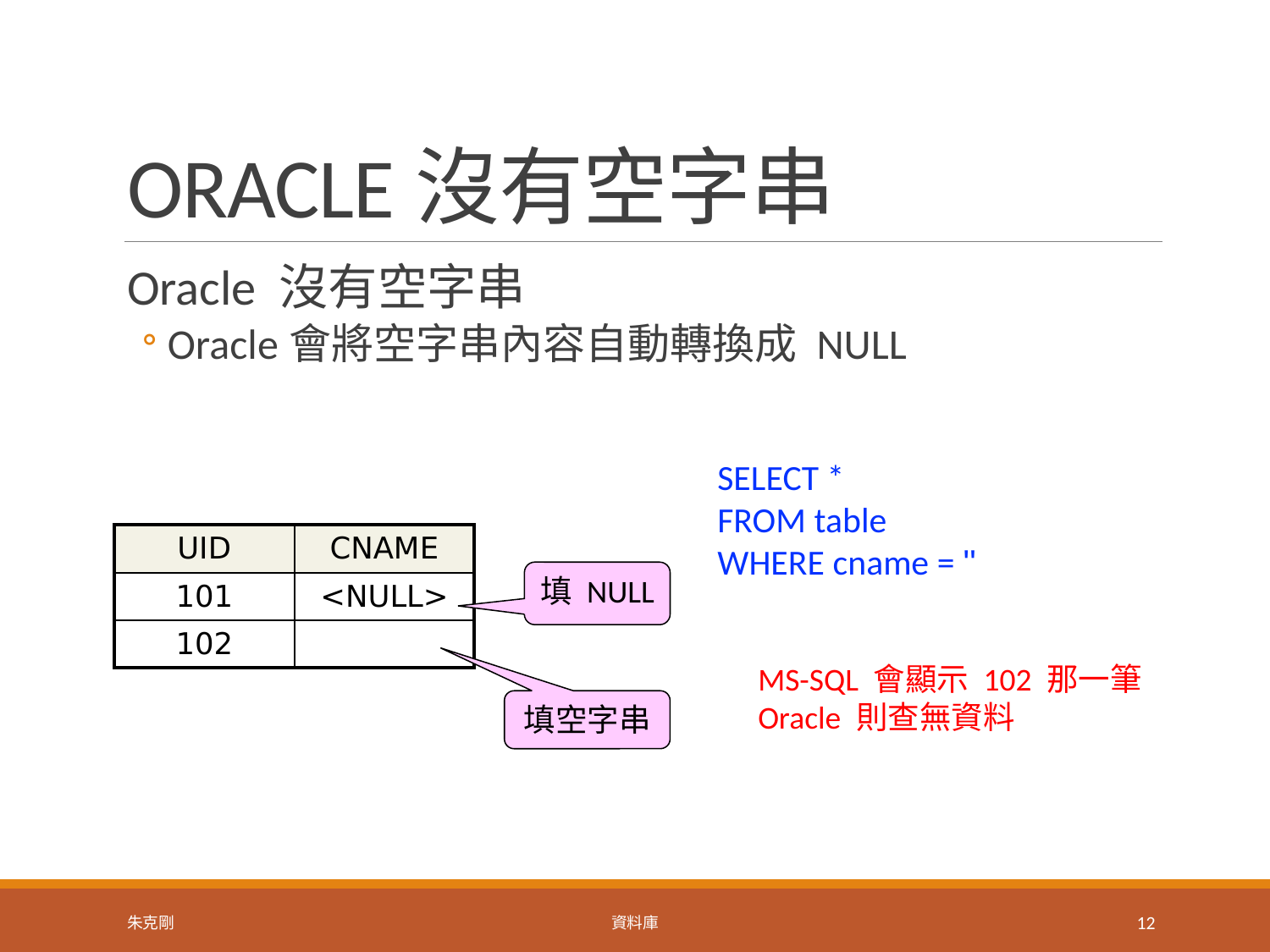

# ORACLE沒有空字串
Oracle 沒有空字串
Oracle會將空字串內容自動轉換成 NULL

SELECT *
FROM table
WHERE cname = ''
| UID | CNAME |
| --- | --- |
| 101 | <NULL> |
| 102 |  |
填 NULL
MS-SQL 會顯示 102 那一筆
Oracle 則查無資料
填空字串
朱克剛
資料庫
12